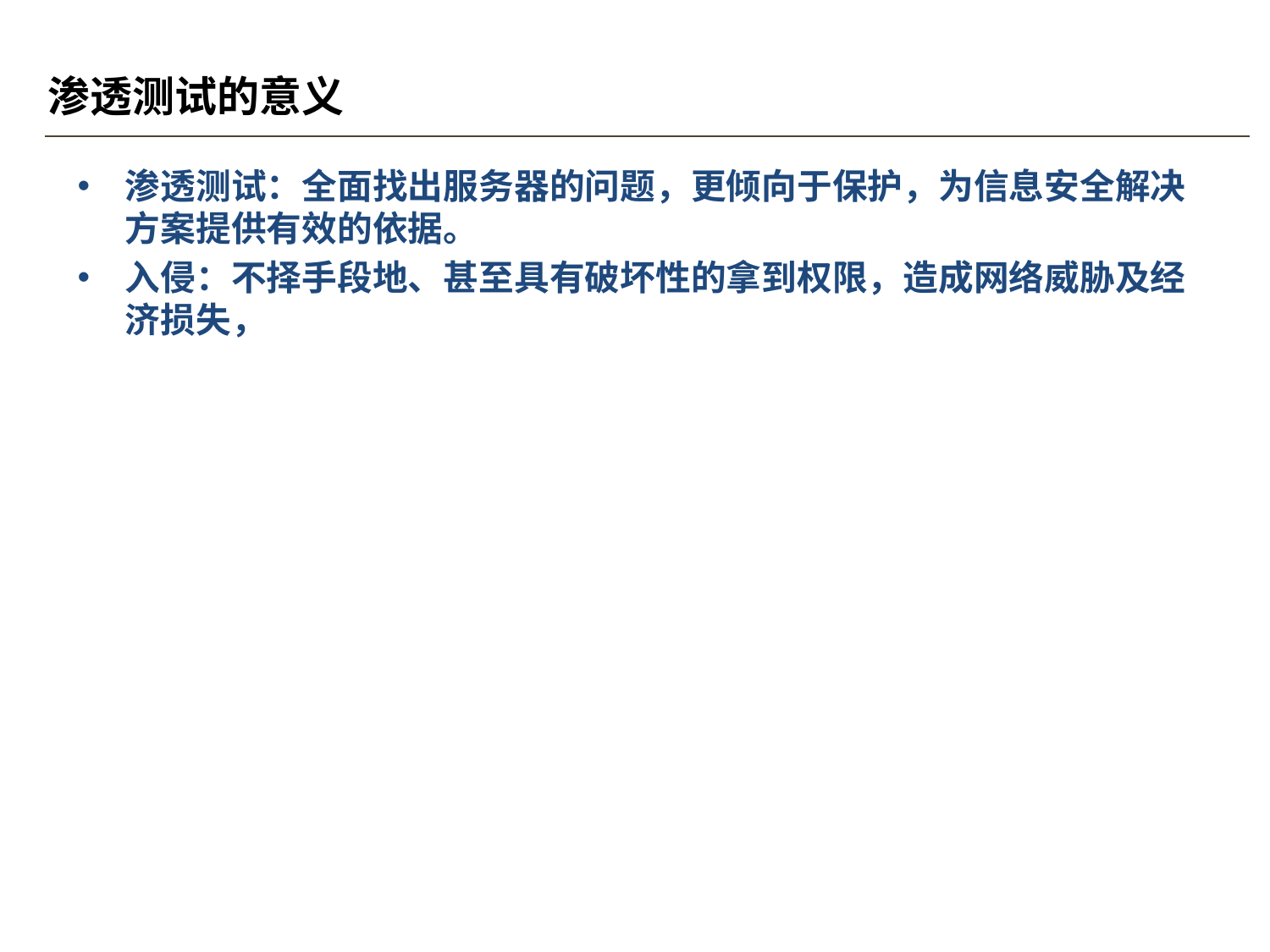

# 渗透测试的意义
渗透测试：全面找出服务器的问题，更倾向于保护，为信息安全解决方案提供有效的依据。
入侵：不择手段地、甚至具有破坏性的拿到权限，造成网络威胁及经济损失，